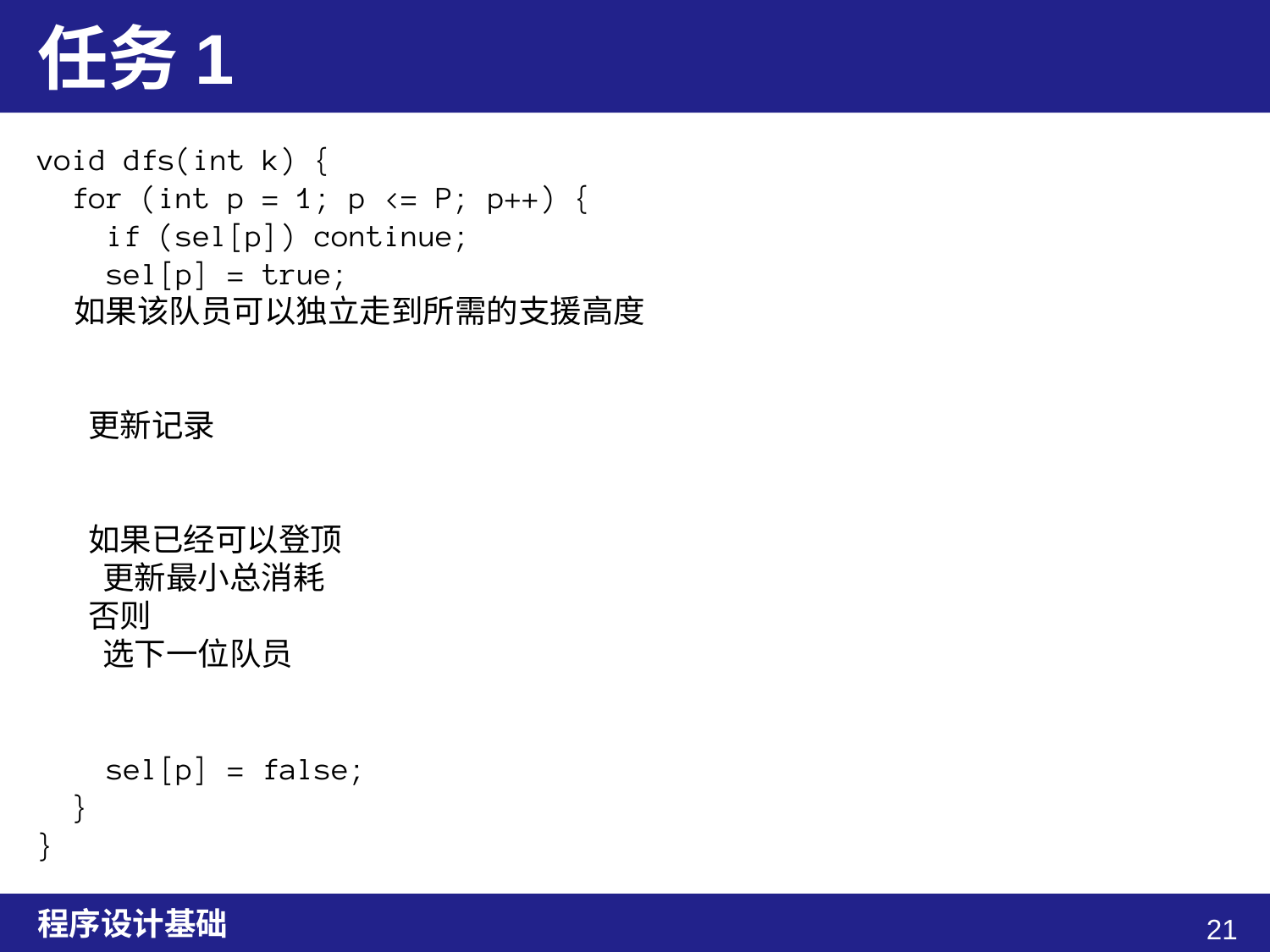

# 任务1
void dfs(int k) {
  for (int p = 1; p <= P; p++) {
    if (sel[p]) continue;
    sel[p] = true;
    如果该队员可以独立走到所需的支援高度

      更新记录

      如果已经可以登顶
        更新最小总消耗
      否则
        选下一位队员

    sel[p] = false;
  }
}